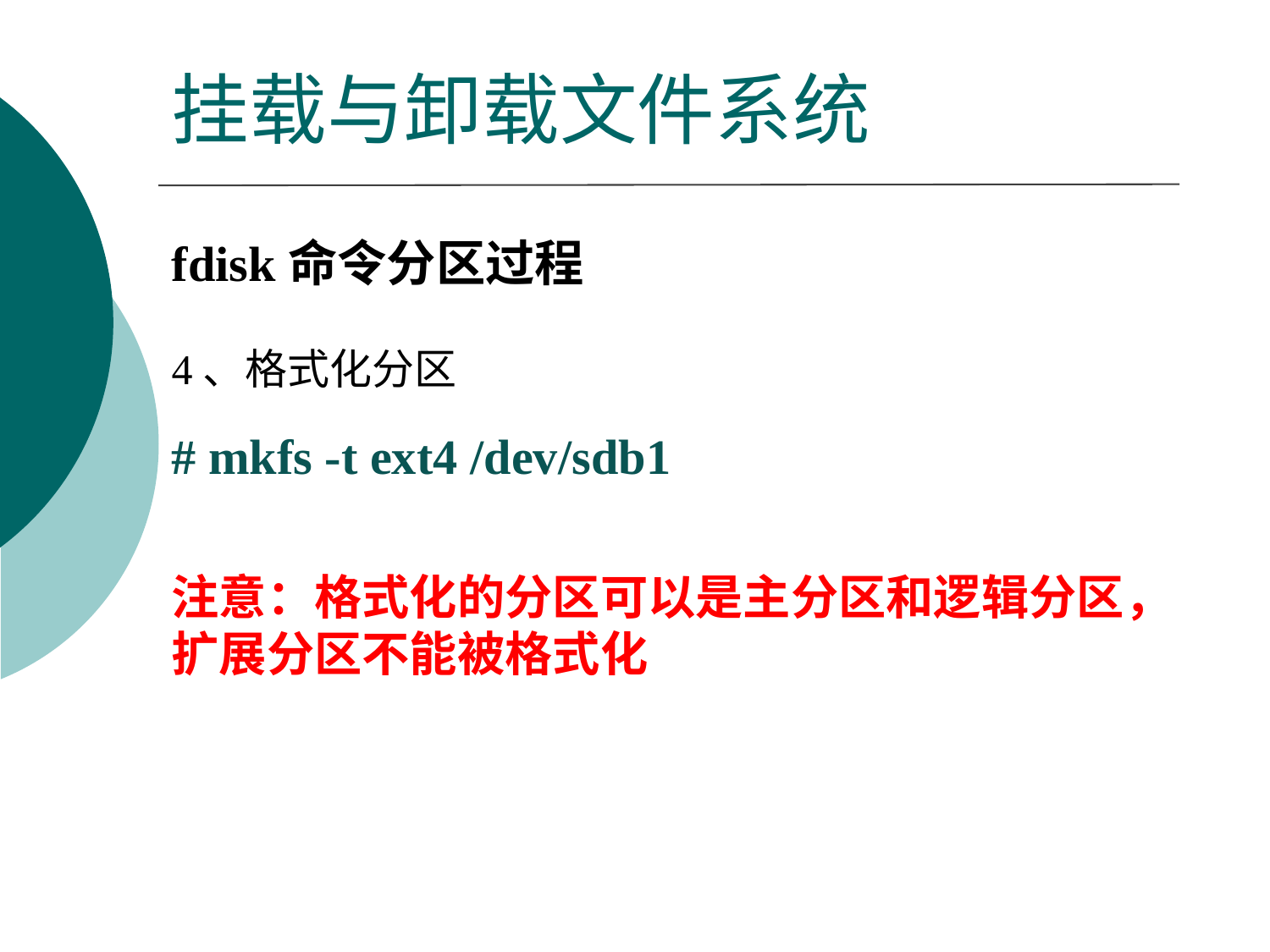

挂载与卸载文件系统
fdisk命令分区过程
4、格式化分区
# mkfs -t ext4 /dev/sdb1
注意：格式化的分区可以是主分区和逻辑分区，扩展分区不能被格式化